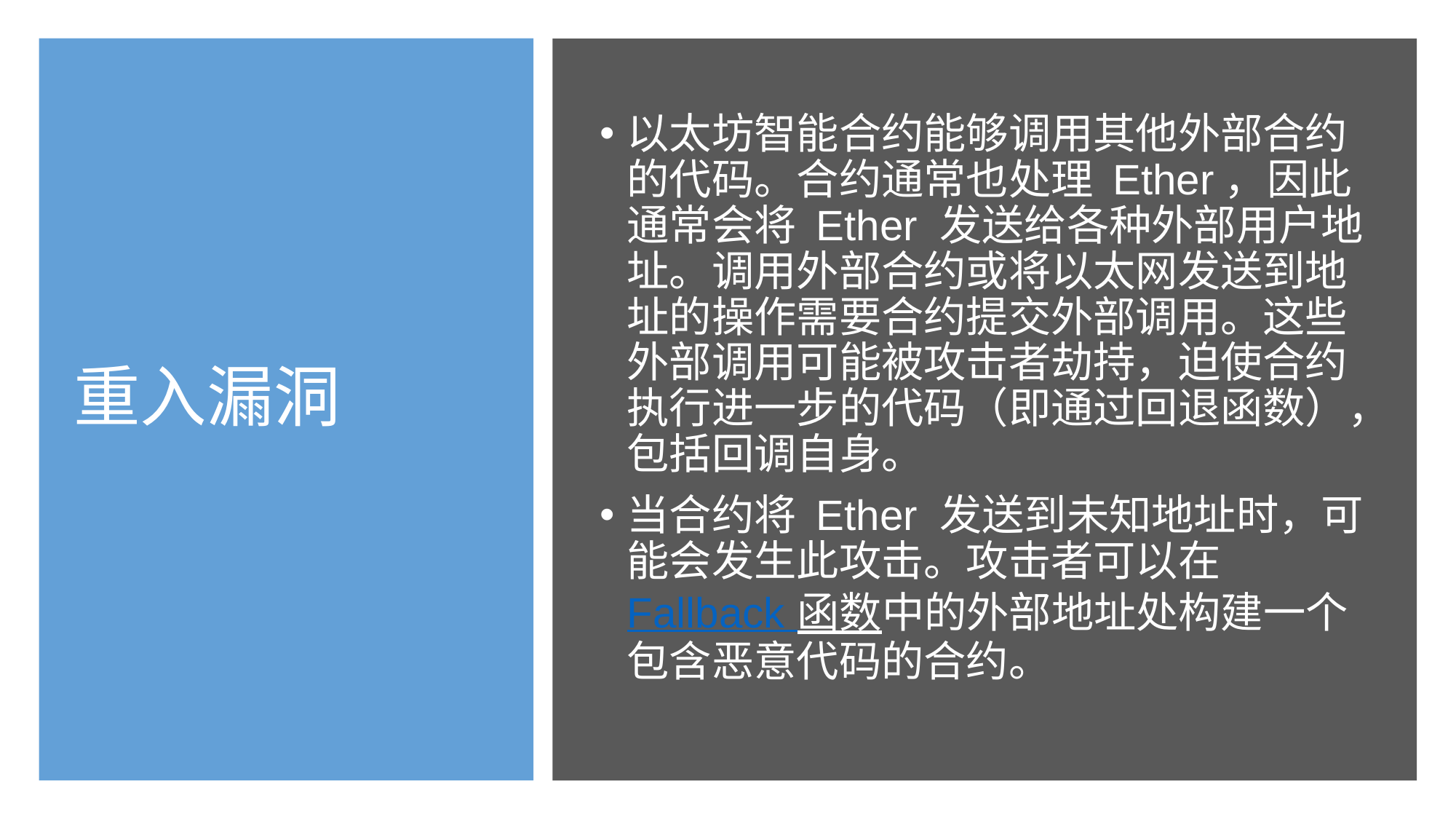

# 重入漏洞
以太坊智能合约能够调用其他外部合约的代码。合约通常也处理 Ether，因此通常会将 Ether 发送给各种外部用户地址。调用外部合约或将以太网发送到地址的操作需要合约提交外部调用。这些外部调用可能被攻击者劫持，迫使合约执行进一步的代码（即通过回退函数），包括回调自身。
当合约将 Ether 发送到未知地址时，可能会发生此攻击。攻击者可以在 Fallback 函数中的外部地址处构建一个包含恶意代码的合约。